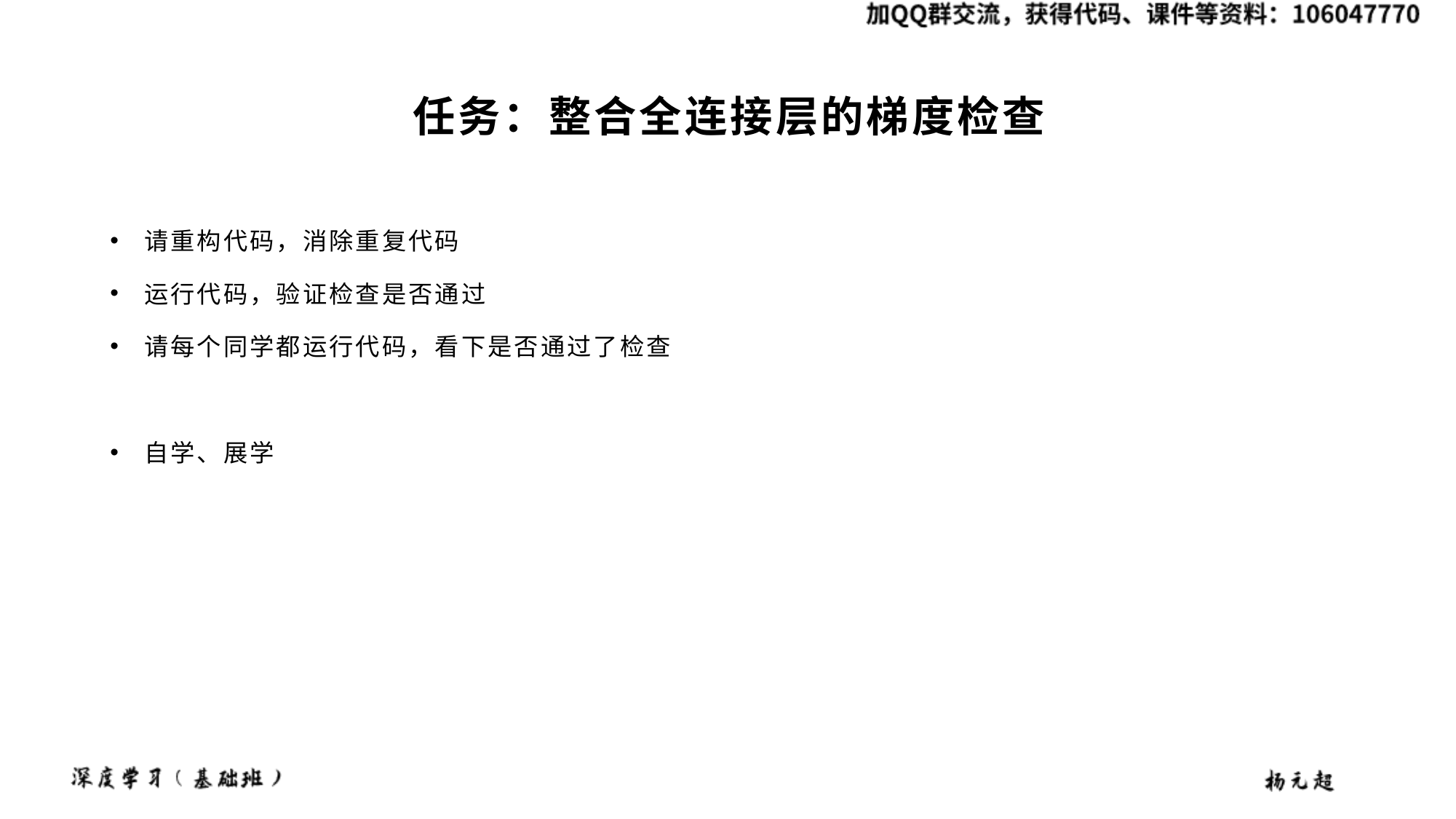

# 任务：整合全连接层的梯度检查

请重构代码，消除重复代码
运行代码，验证检查是否通过
请每个同学都运行代码，看下是否通过了检查

自学、展学